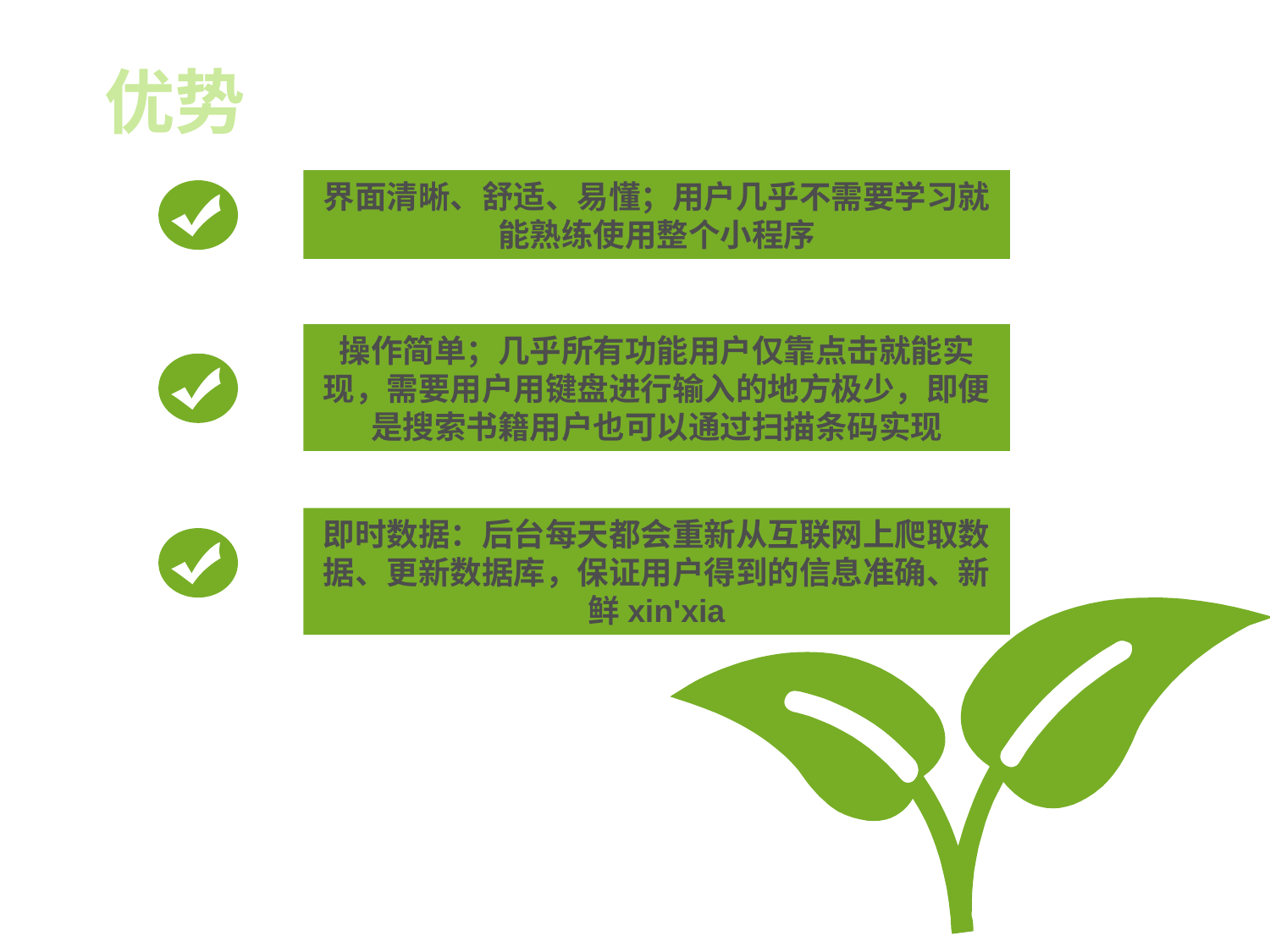

优势
界面清晰、舒适、易懂；用户几乎不需要学习就能熟练使用整个小程序

操作简单；几乎所有功能用户仅靠点击就能实现，需要用户用键盘进行输入的地方极少，即便是搜索书籍用户也可以通过扫描条码实现

即时数据：后台每天都会重新从互联网上爬取数据、更新数据库，保证用户得到的信息准确、新鲜xin'xia